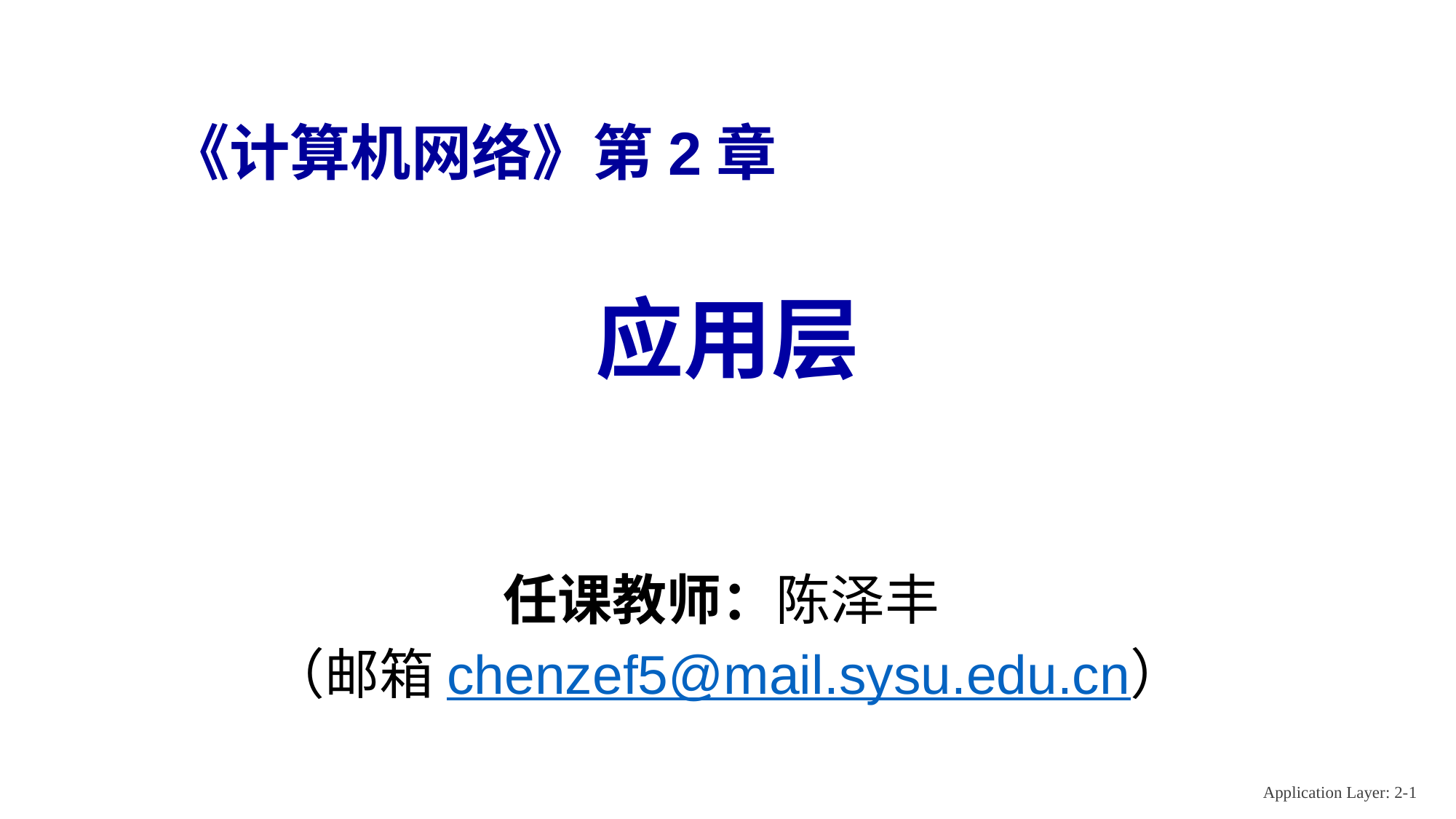

《计算机网络》第2章
应用层

任课教师：陈泽丰
（邮箱chenzef5@mail.sysu.edu.cn）
Application Layer: 2-1